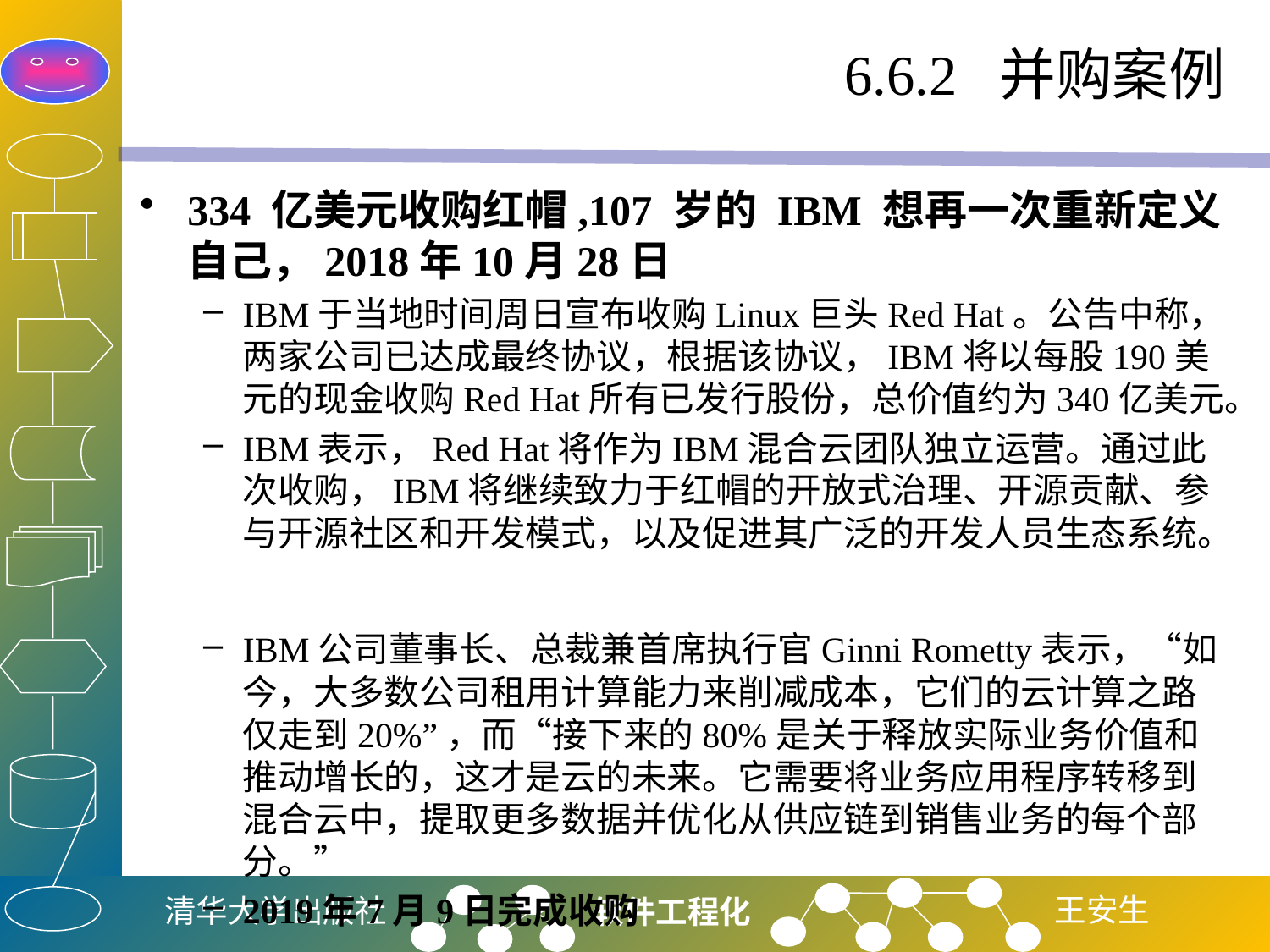

# 6.6.2  并购案例
334 亿美元收购红帽,107 岁的 IBM 想再一次重新定义自己，2018年10月28日
IBM于当地时间周日宣布收购Linux巨头Red Hat。公告中称，两家公司已达成最终协议，根据该协议，IBM将以每股190美元的现金收购Red Hat所有已发行股份，总价值约为340亿美元。
IBM表示，Red Hat将作为IBM混合云团队独立运营。通过此次收购，IBM将继续致力于红帽的开放式治理、开源贡献、参与开源社区和开发模式，以及促进其广泛的开发人员生态系统。

IBM公司董事长、总裁兼首席执行官Ginni Rometty表示，“如今，大多数公司租用计算能力来削减成本，它们的云计算之路仅走到20%”，而“接下来的80%是关于释放实际业务价值和推动增长的，这才是云的未来。它需要将业务应用程序转移到混合云中，提取更多数据并优化从供应链到销售业务的每个部分。”
2019年7月9日完成收购